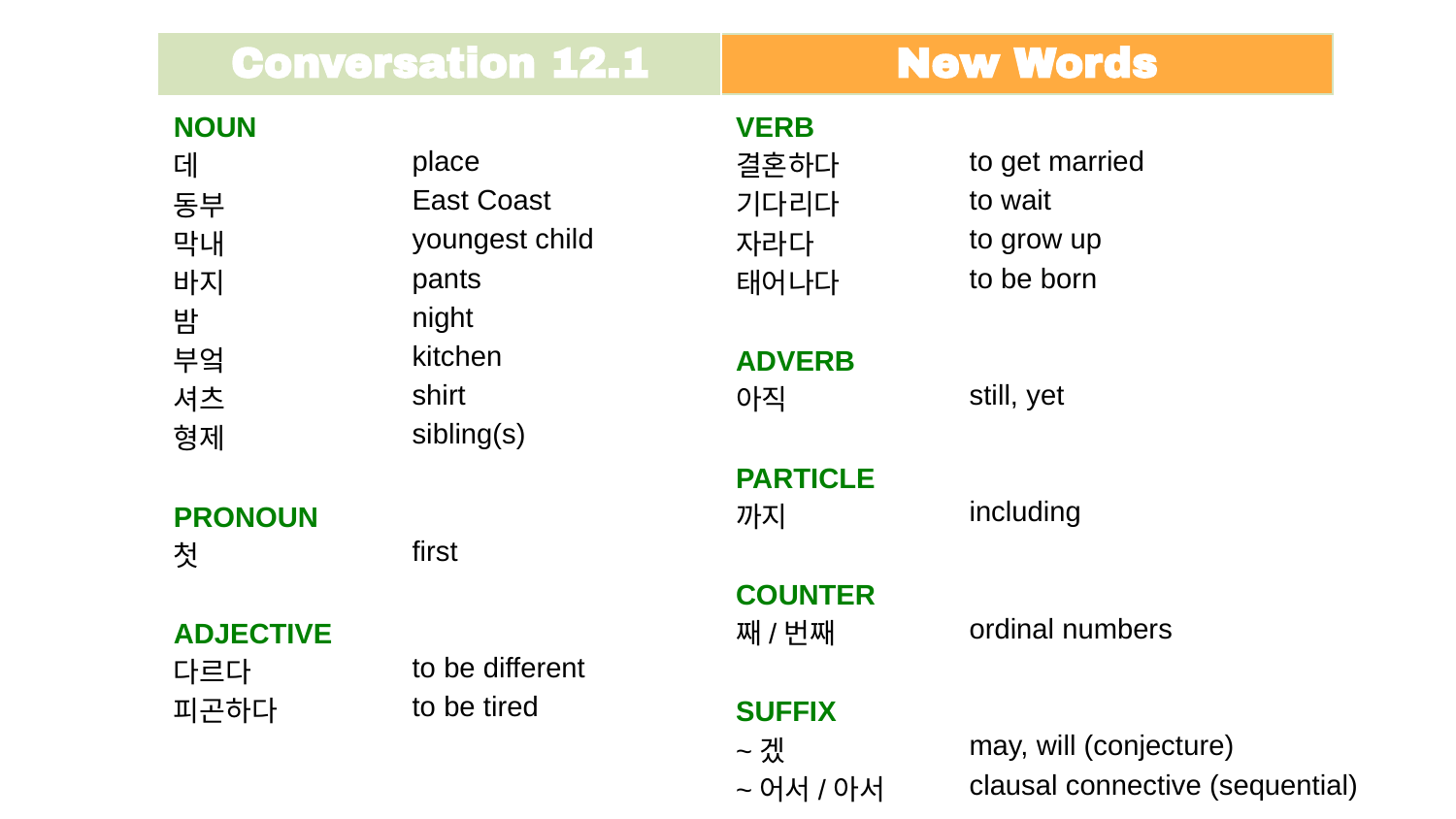

| Conversation 12.1 | New Words |
| --- | --- |

place
East Coast
youngest child
pants
night
kitchen
shirt
sibling(s)

first

to be different
to be tired

to get married
to wait
to grow up
to be born

still, yet

including

ordinal numbers

may, will (conjecture)
clausal connective (sequential)
NOUN
데
동부
막내
바지
밤
부엌
셔츠
형제

PRONOUN
첫

ADJECTIVE
다르다
피곤하다

VERB
결혼하다
기다리다
자라다
태어나다

ADVERB
아직

PARTICLE
까지

COUNTER
째/번째

SUFFIX
~겠
~어서/아서